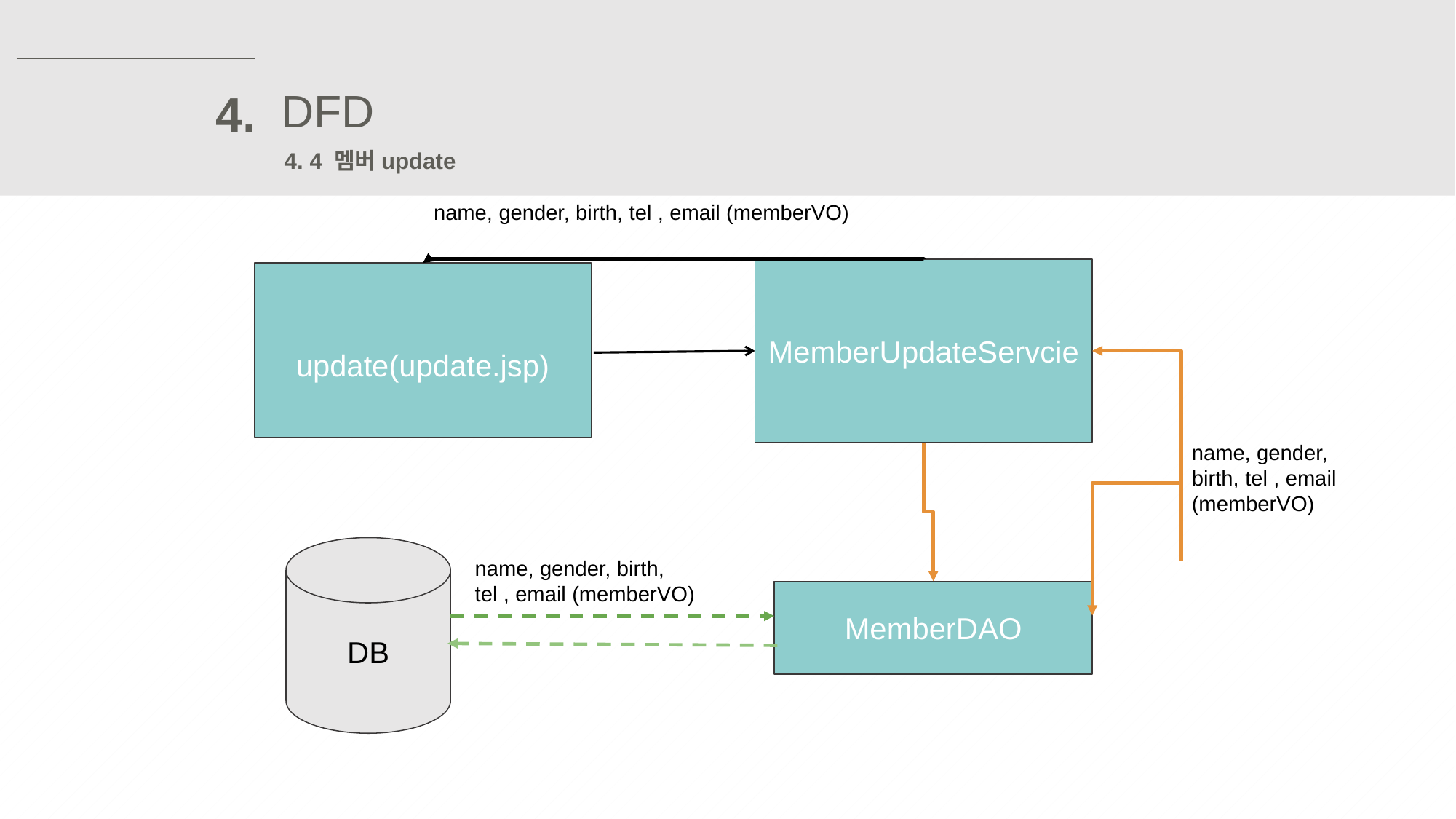

DFD
4.
4. 4 멤버update

name, gender, birth, tel , email (memberVO)

MemberUpdateServcie

update(update.jsp)
name, gender,
birth, tel , email
(memberVO)
DB
name, gender, birth,
tel , email (memberVO)

MemberDAO